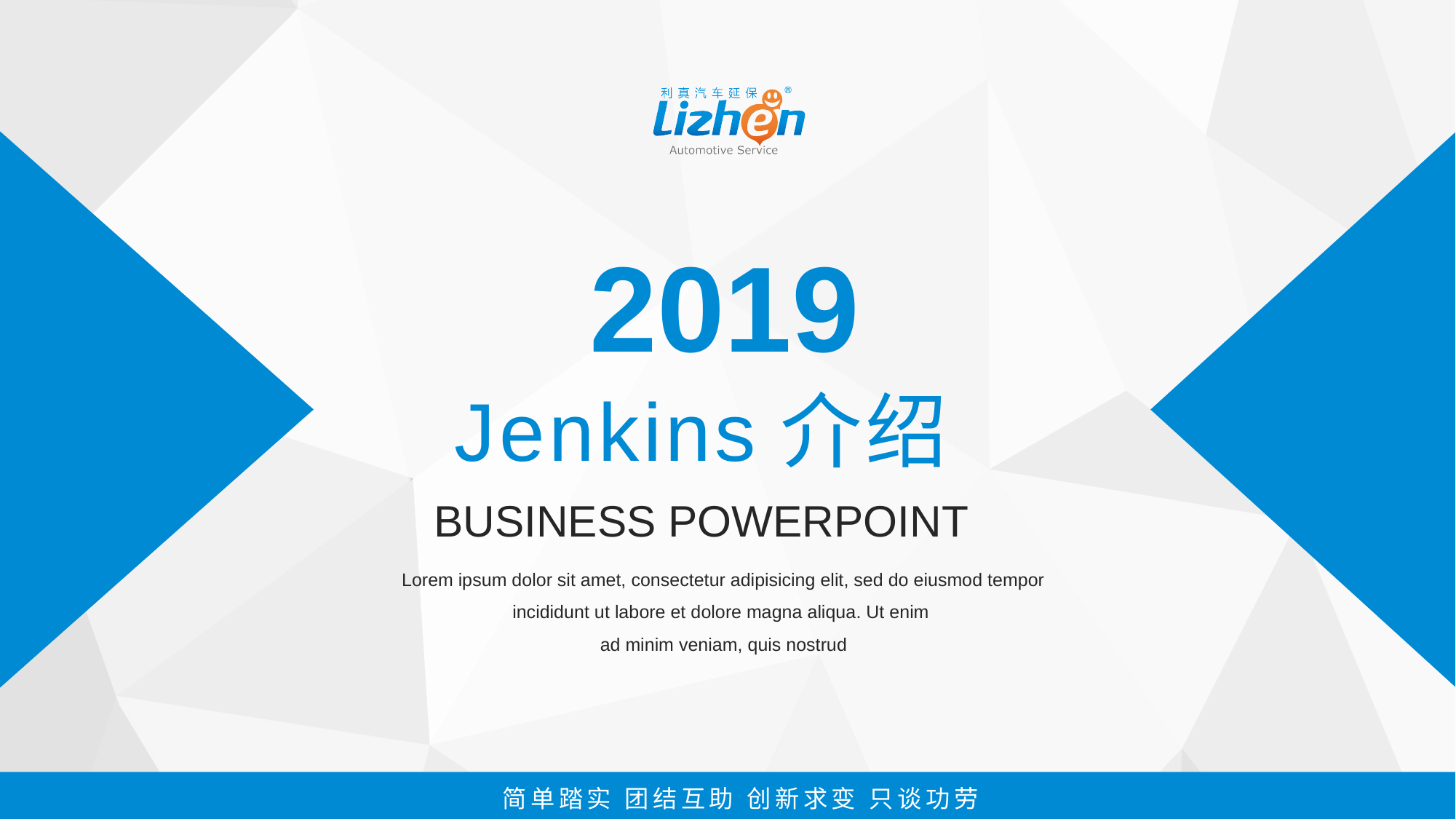

2019
Jenkins介绍
BUSINESS POWERPOINT
Lorem ipsum dolor sit amet, consectetur adipisicing elit, sed do eiusmod tempor incididunt ut labore et dolore magna aliqua. Ut enim
ad minim veniam, quis nostrud